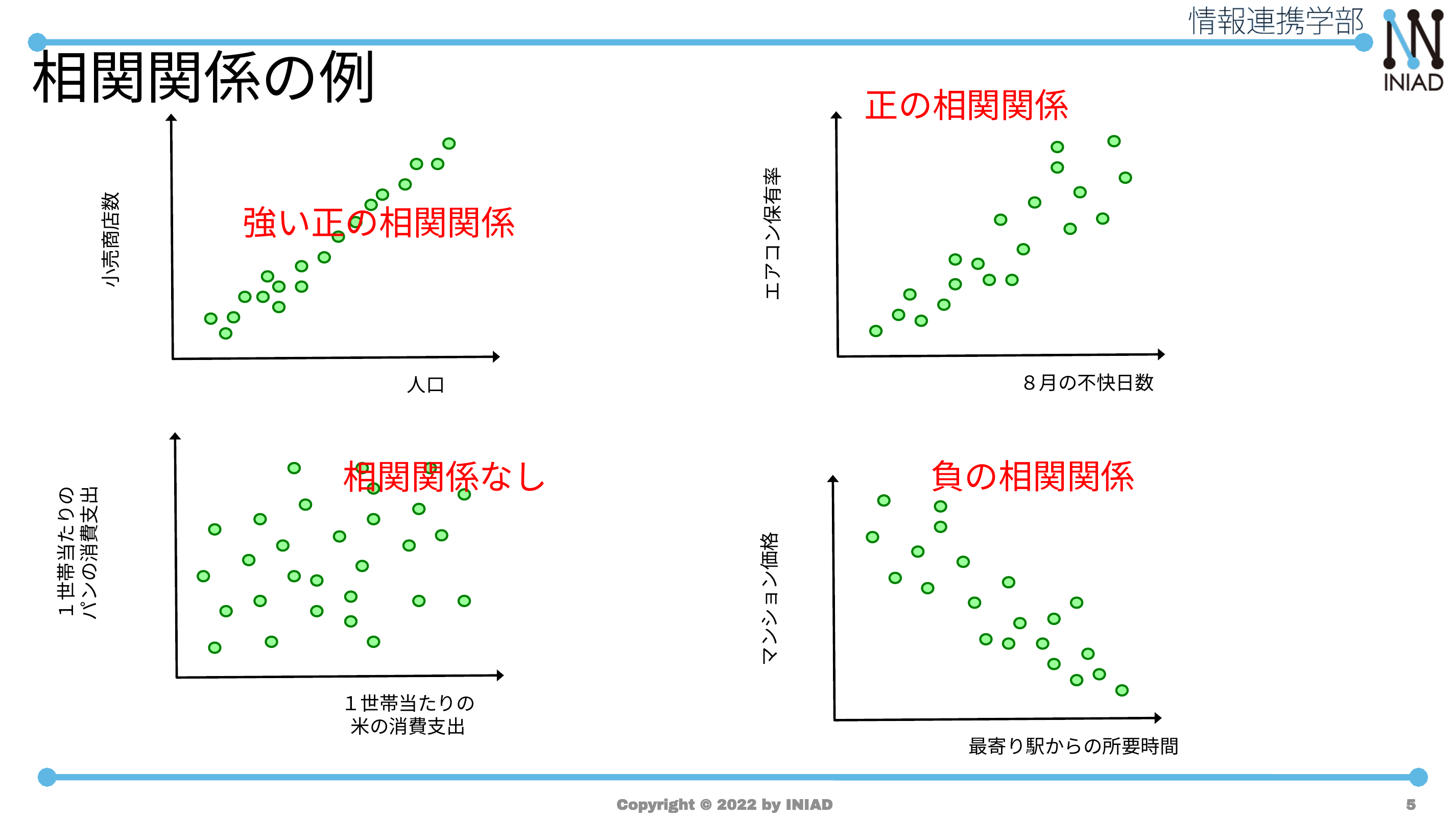

# 相関関係の例
正の相関関係

エアコン保有率

８月の不快日数

小売商店数

人口
強い正の相関関係

１世帯当たりの
パンの消費支出

１世帯当たりの
米の消費支出
負の相関関係
相関関係なし

マンション価格

最寄り駅からの所要時間
Copyright © 2022 by INIAD
5